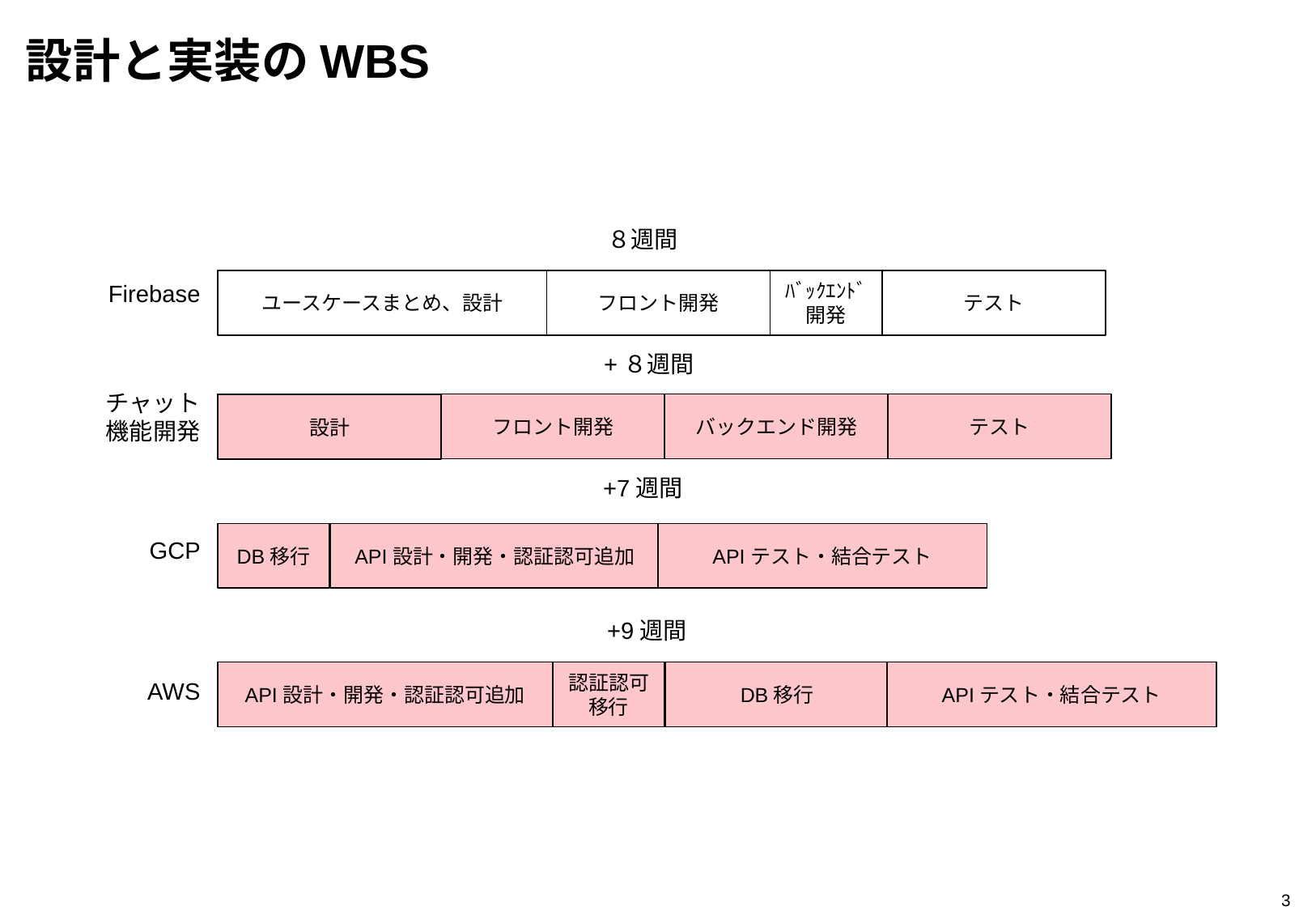

設計と実装のWBS
８週間
ユースケースまとめ、設計
ﾊﾞｯｸｴﾝﾄﾞ
開発
テスト
フロント開発
Firebase
+８週間
チャット
機能開発
フロント開発
バックエンド開発
テスト
設計
+7週間
DB移行
API設計・開発・認証認可追加
APIテスト・結合テスト
GCP
+9週間
API設計・開発・認証認可追加
認証認可
移行
DB移行
APIテスト・結合テスト
AWS